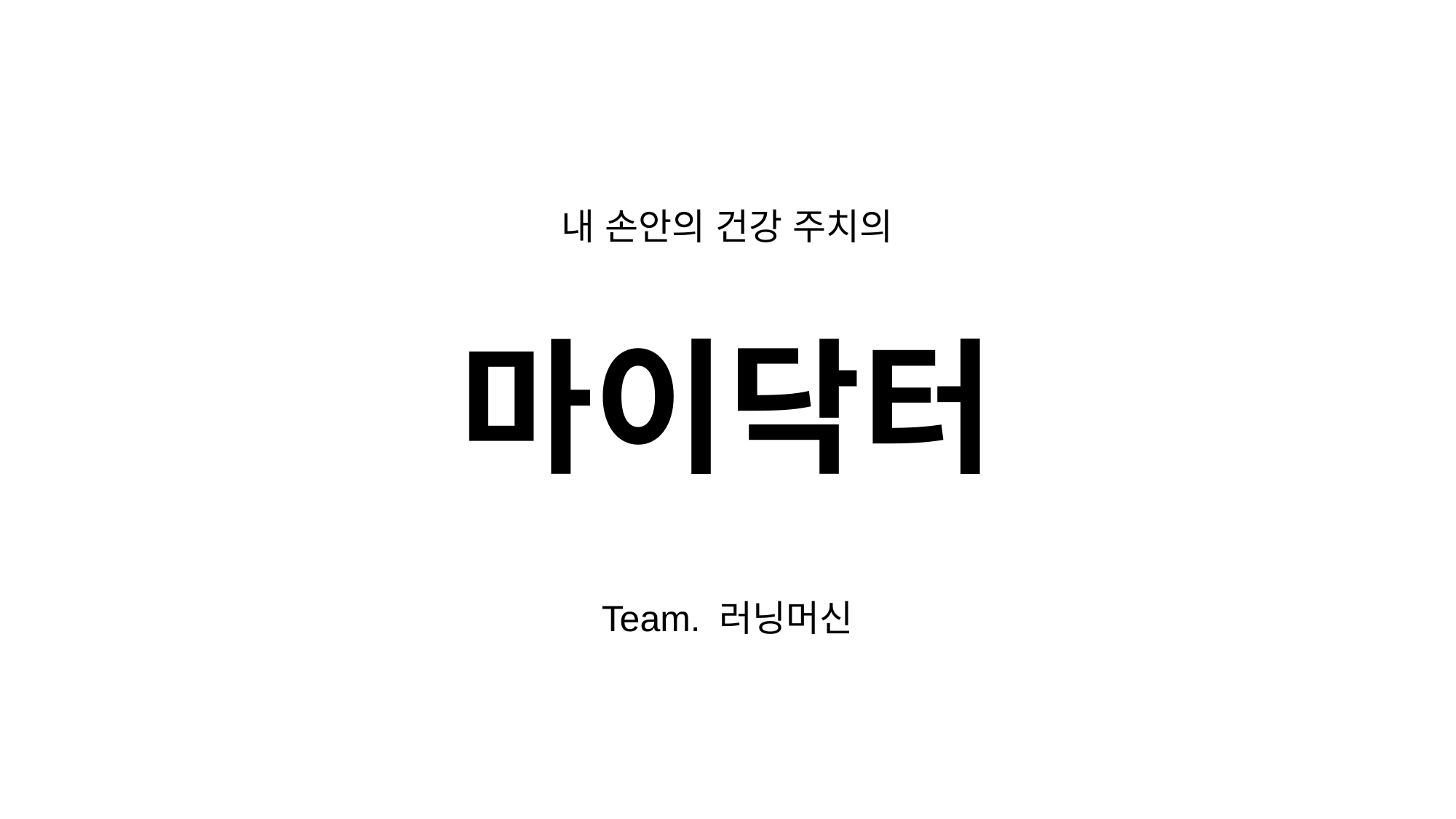

내 손안의 건강 주치의
# 마이닥터

Team. 러닝머신